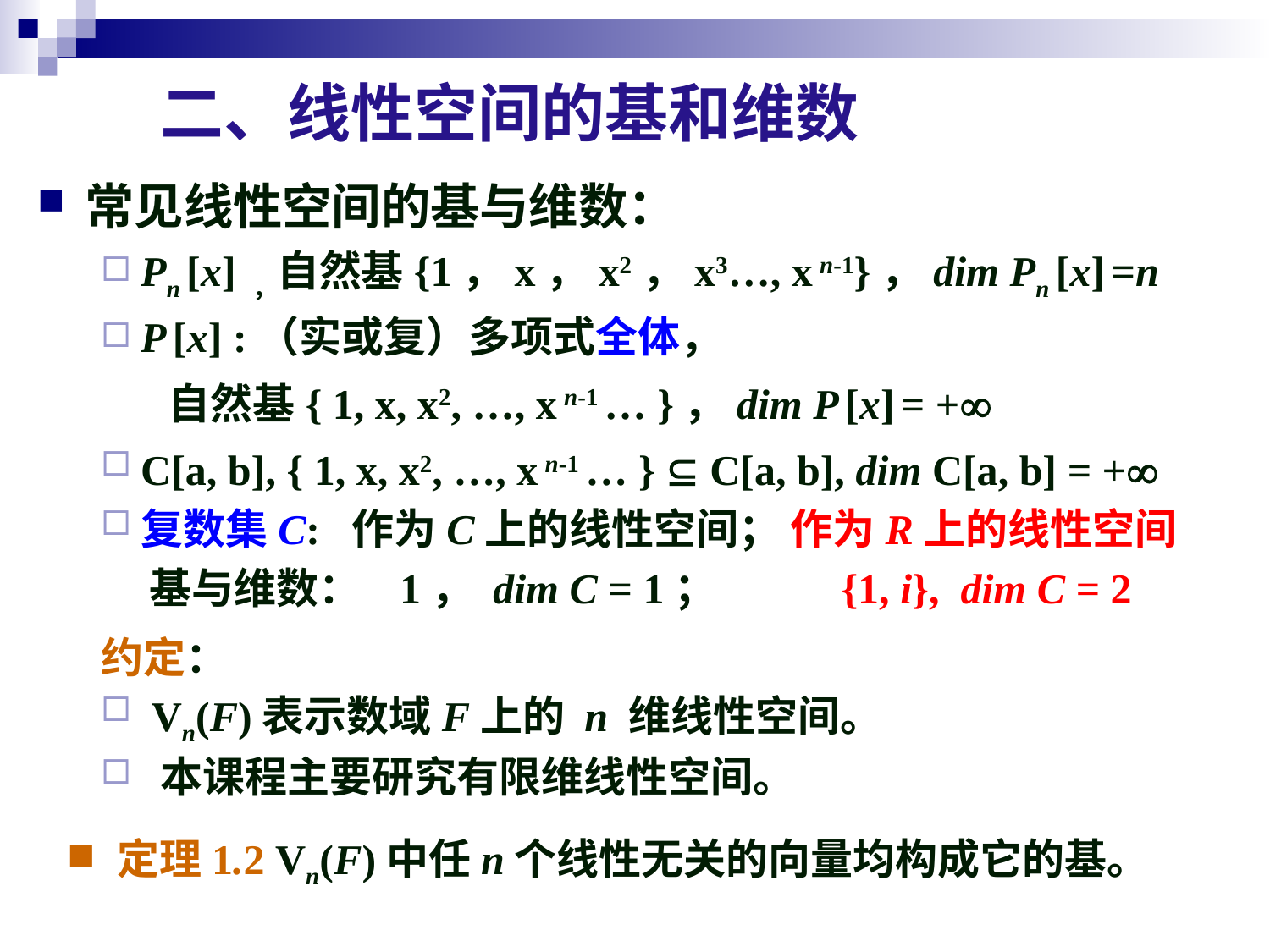

二、线性空间的基和维数
常见线性空间的基与维数：
Pn [x] ，自然基{1，x，x2，x3…, x n-1}，dim Pn [x] =n
P [x] :（实或复）多项式全体，
      自然基{ 1, x, x2, …, x n-1 … }，dim P [x] = +∞
C[a, b], { 1, x, x2, …, x n-1 … } ⊆ C[a, b], dim C[a, b] = +∞
复数集C:  作为C上的线性空间； 作为R上的线性空间
    基与维数：   1， dim C = 1；            {1, i},  dim C = 2
约定：
 Vn(F)表示数域F上的 n 维线性空间。
 本课程主要研究有限维线性空间。
 定理1.2 Vn(F)中任n个线性无关的向量均构成它的基。